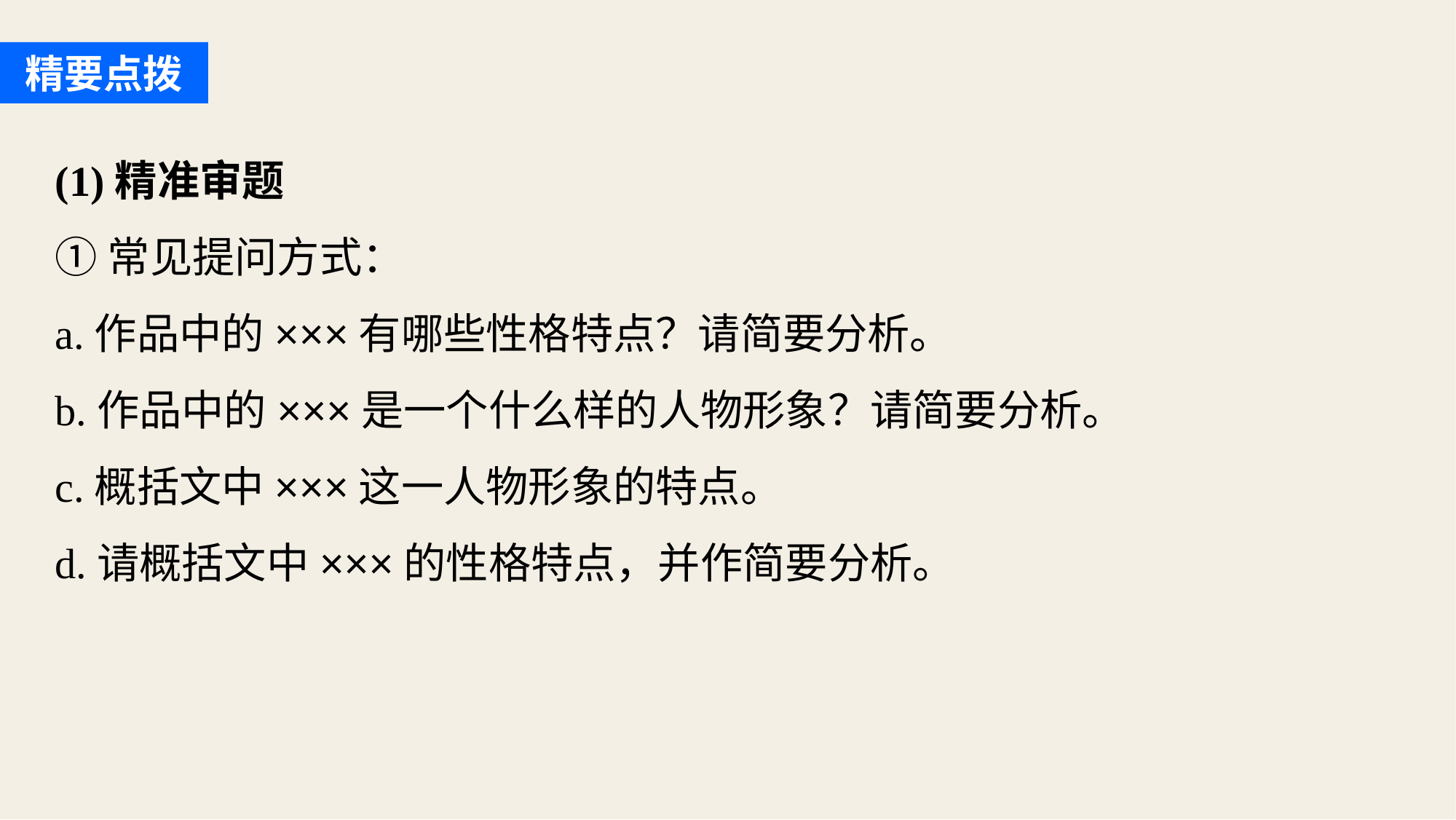

精要点拨
(1)精准审题
①常见提问方式：
a.作品中的×××有哪些性格特点？请简要分析。
b.作品中的×××是一个什么样的人物形象？请简要分析。
c.概括文中×××这一人物形象的特点。
d.请概括文中×××的性格特点，并作简要分析。